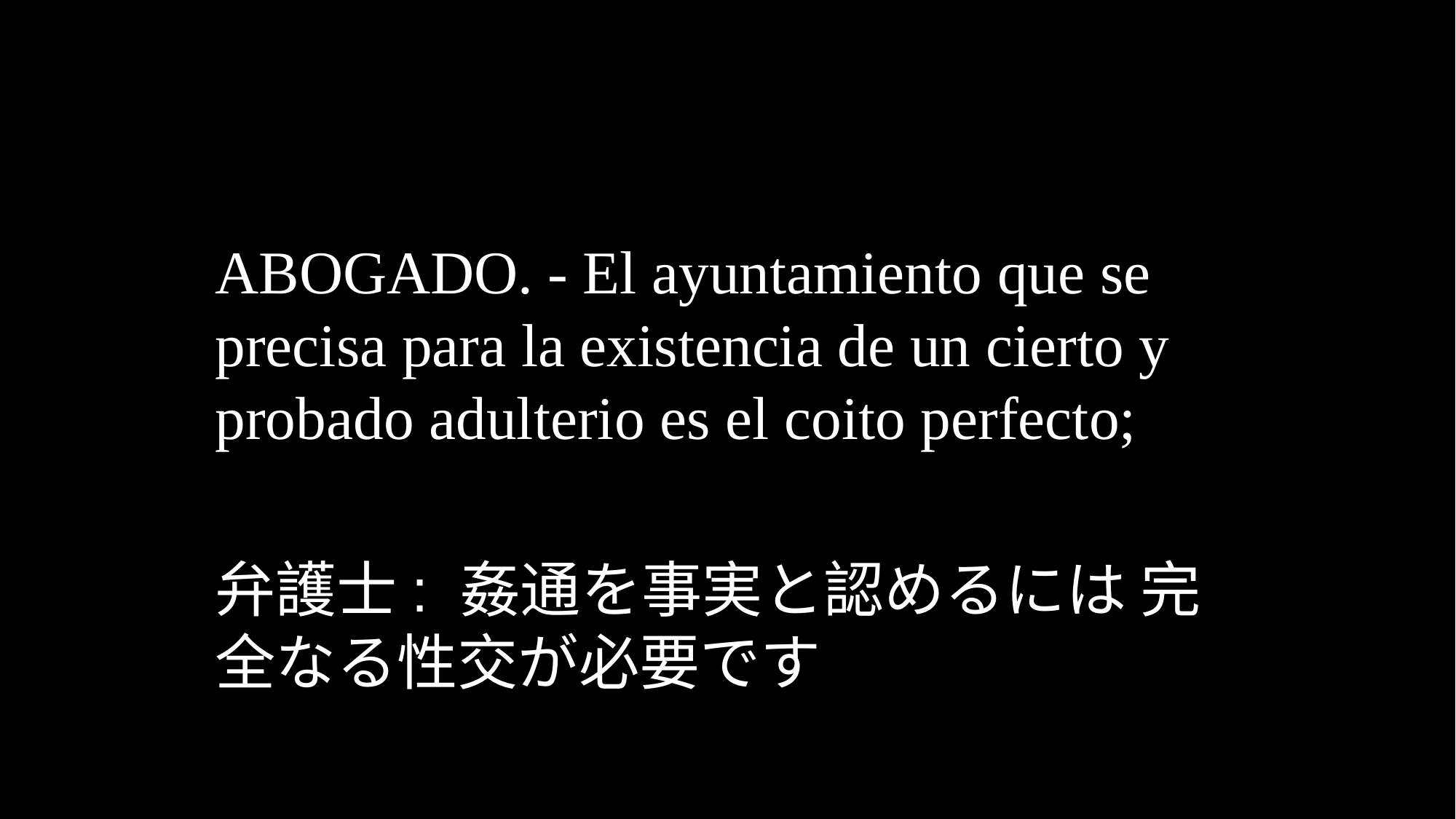

ABOGADO. - El ayuntamiento que se precisa para la existencia de un cierto y probado adulterio es el coito perfecto;

弁護士: 姦通を事実と認めるには 完全なる性交が必要です